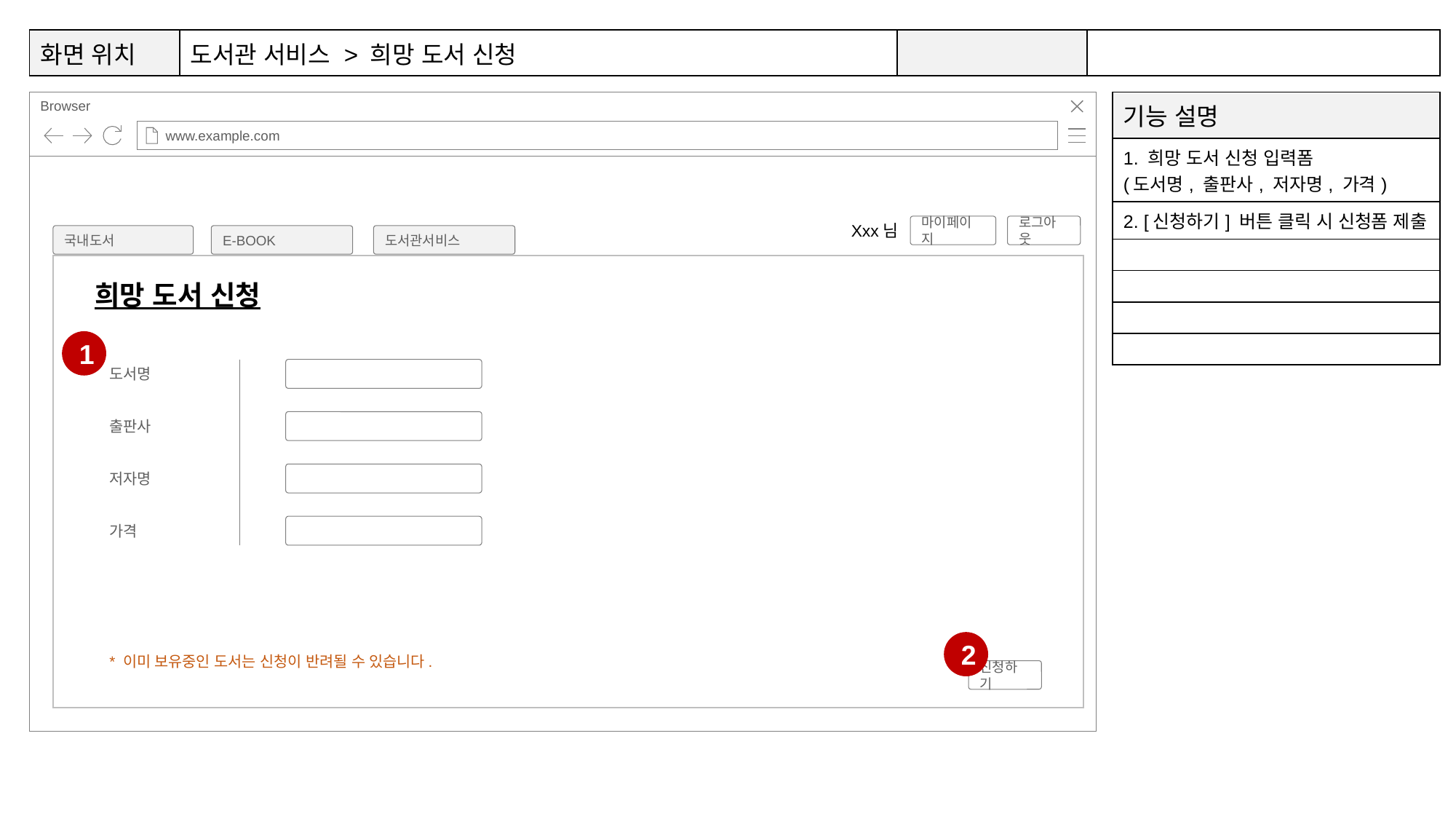

| 화면 위치 | 도서관 서비스 > 희망 도서 신청 |  |  |
| --- | --- | --- | --- |
3
4
5
1
8
9
6
7
| 기능 설명 |
| --- |
| 1. 희망 도서 신청 입력폼 (도서명, 출판사, 저자명, 가격) |
| 2. [신청하기] 버튼 클릭 시 신청폼 제출 |
|  |
|  |
|  |
|  |
Xxx님
마이페이지
로그아웃
국내도서
E-BOOK
도서관서비스

희망 도서 신청
1
도서명

출판사

저자명

가격

2
* 이미 보유중인 도서는 신청이 반려될 수 있습니다.
신청하기